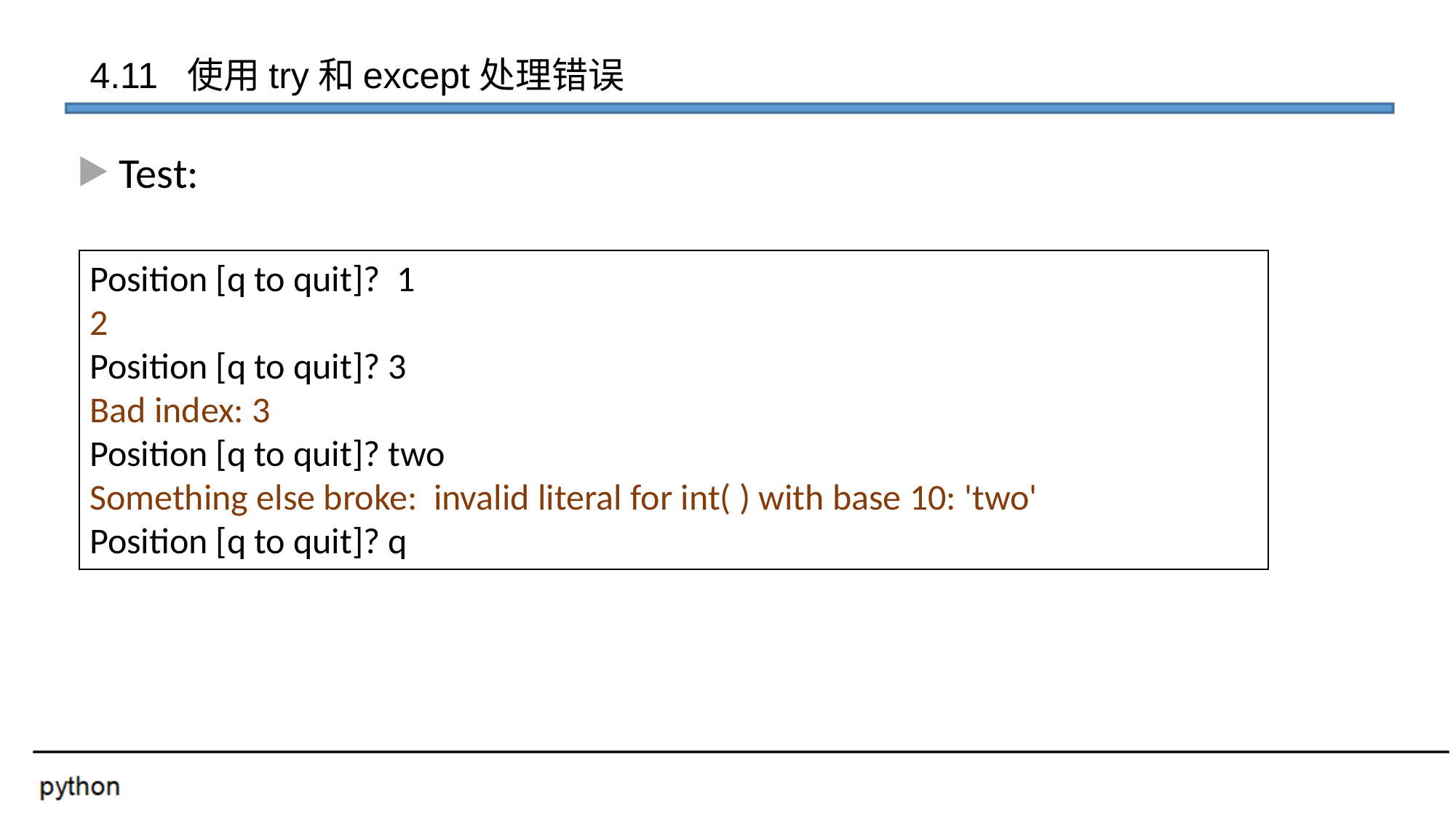

4.11  使用try和except处理错误
Test:

Position [q to quit]?  1
2
Position [q to quit]? 3
Bad index: 3
Position [q to quit]? two
Something else broke:  invalid literal for int( ) with base 10: 'two'
Position [q to quit]? q

64